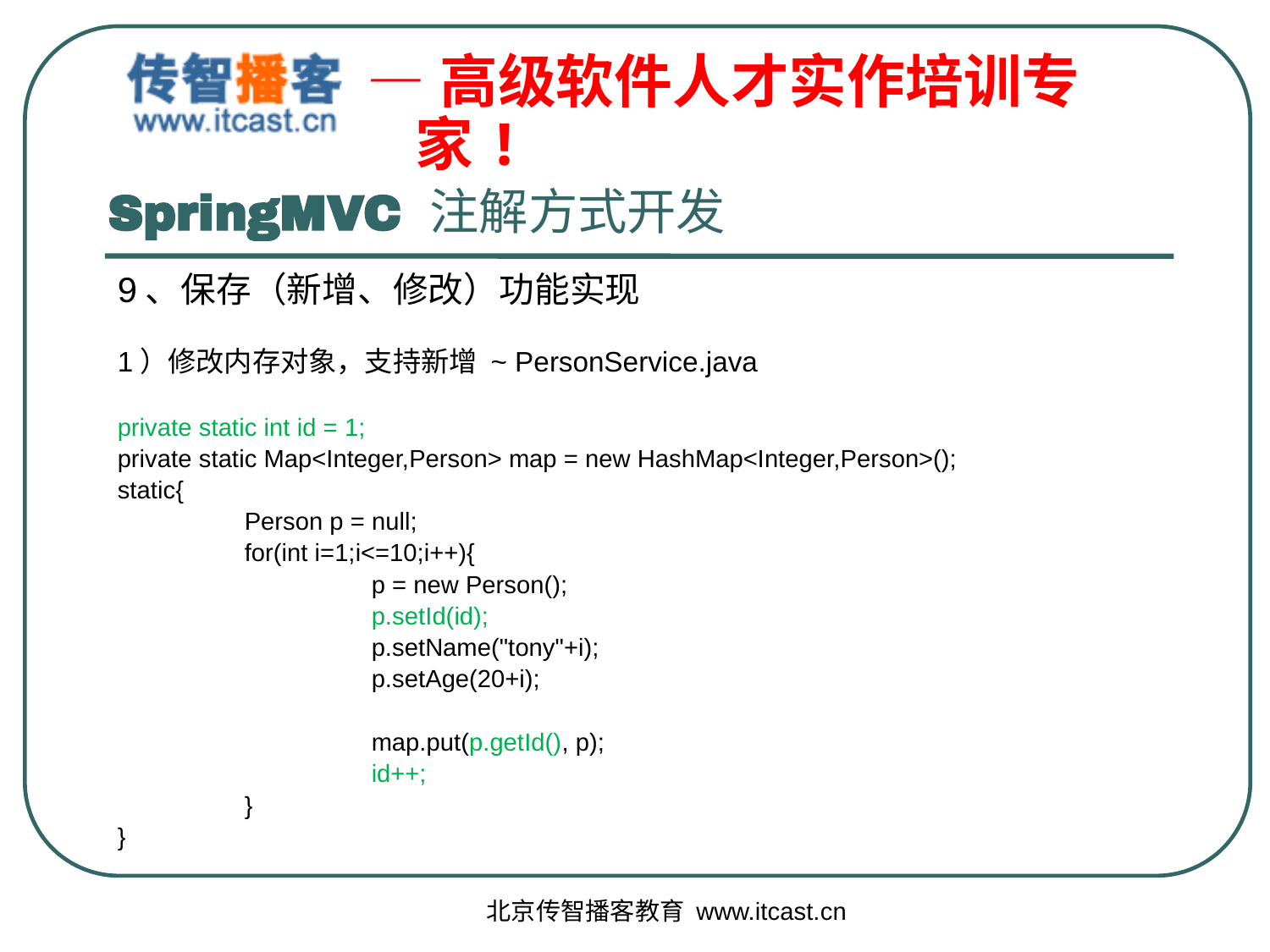

# SpringMVC 注解方式开发
9、保存（新增、修改）功能实现

1）修改内存对象，支持新增 ~ PersonService.java

private static int id = 1;
private static Map<Integer,Person> map = new HashMap<Integer,Person>();
static{
	Person p = null;
	for(int i=1;i<=10;i++){
		p = new Person();
		p.setId(id);
		p.setName("tony"+i);
		p.setAge(20+i);

		map.put(p.getId(), p);
		id++;
	}
}
北京传智播客教育 www.itcast.cn